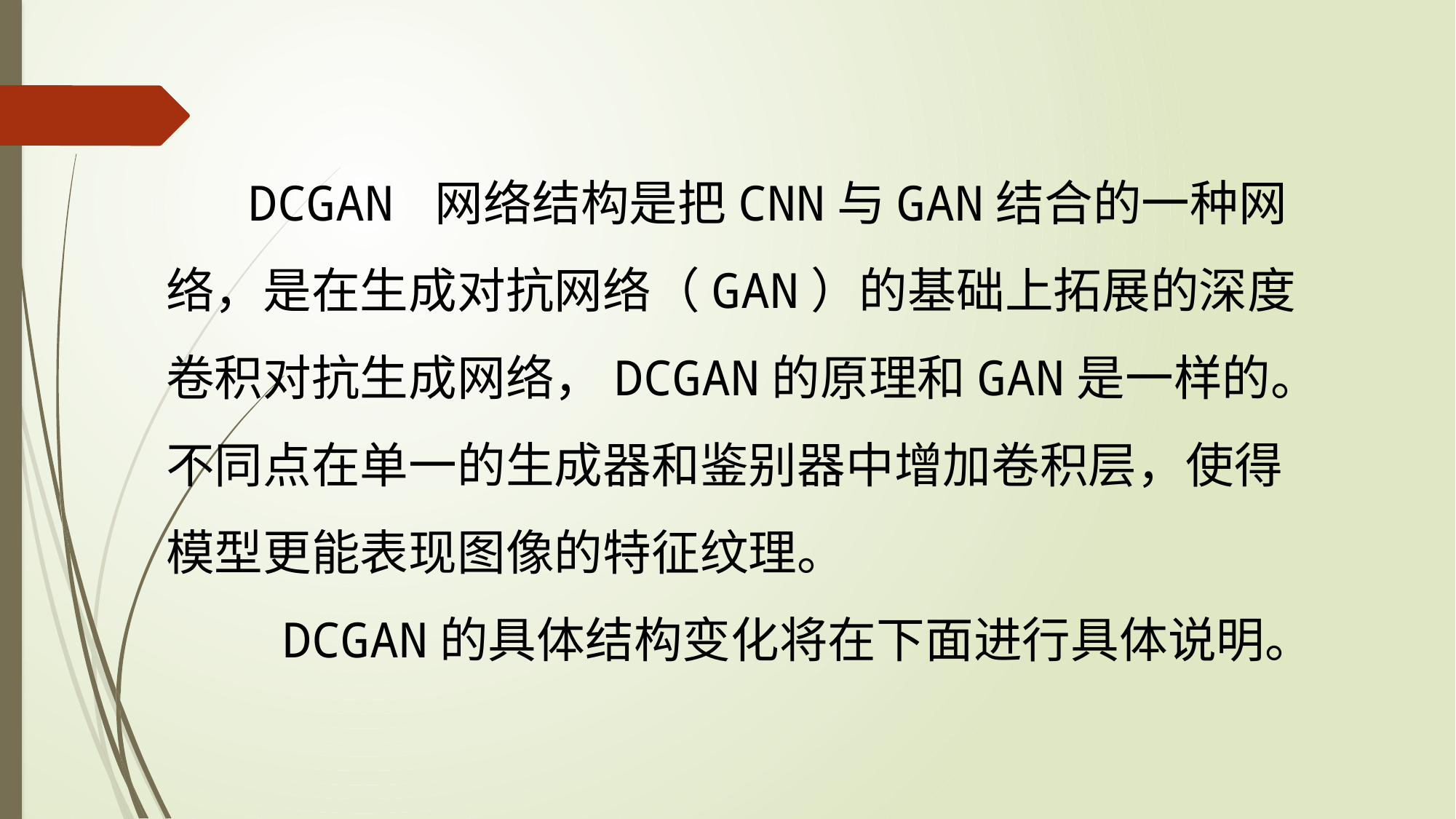

DCGAN 网络结构是把CNN与GAN结合的一种网络，是在生成对抗网络（GAN）的基础上拓展的深度卷积对抗生成网络，DCGAN的原理和GAN是一样的。不同点在单一的生成器和鉴别器中增加卷积层，使得模型更能表现图像的特征纹理。
    DCGAN的具体结构变化将在下面进行具体说明。